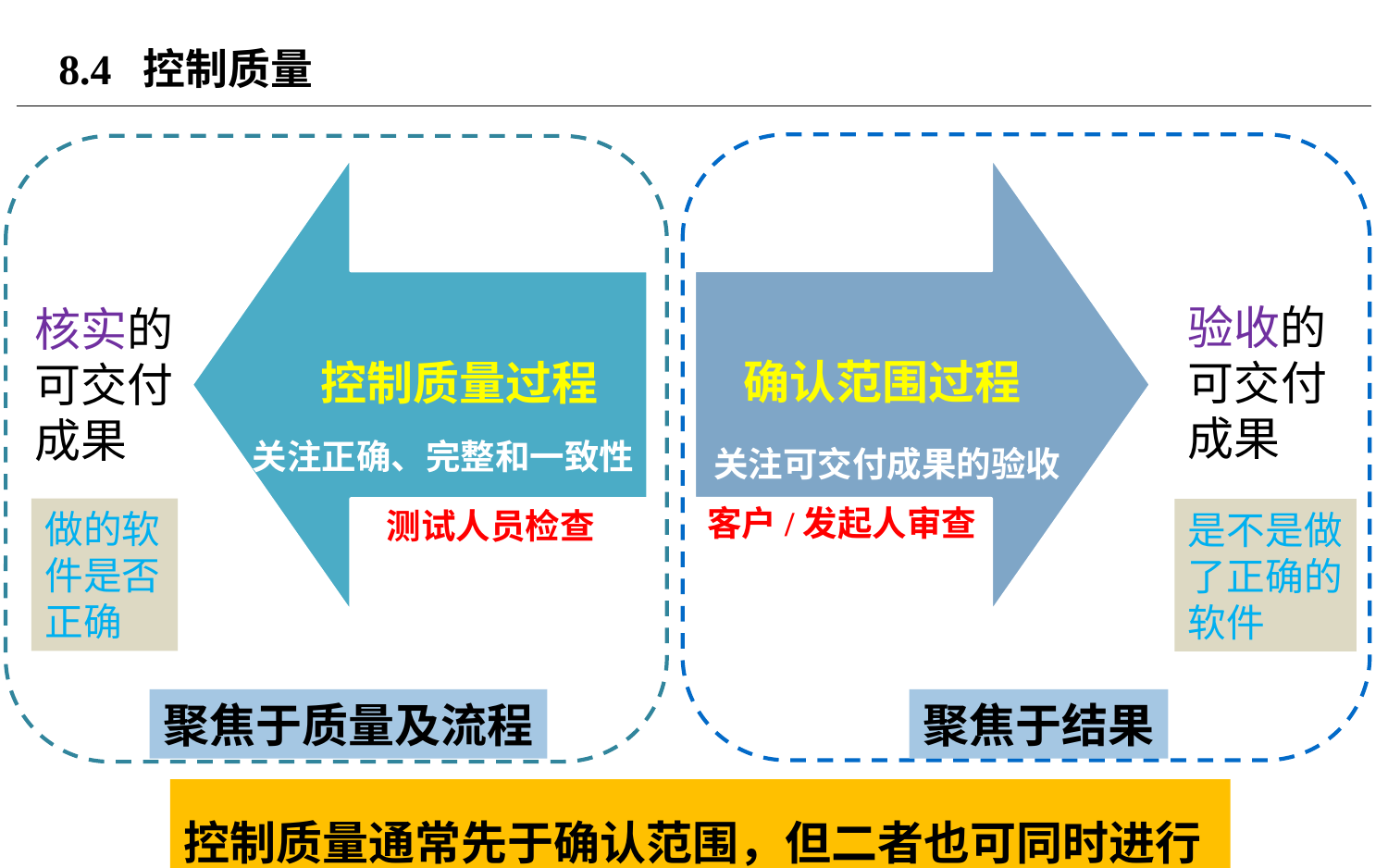

# 8.4  控制质量
控制质量过程
确认范围过程

验收的可交付成果
核实的可交付成果
关注可交付成果的验收
关注正确、完整和一致性
客户/发起人审查
测试人员检查
做的软件是否正确
是不是做了正确的软件
聚焦于质量及流程
聚焦于结果
控制质量通常先于确认范围，但二者也可同时进行